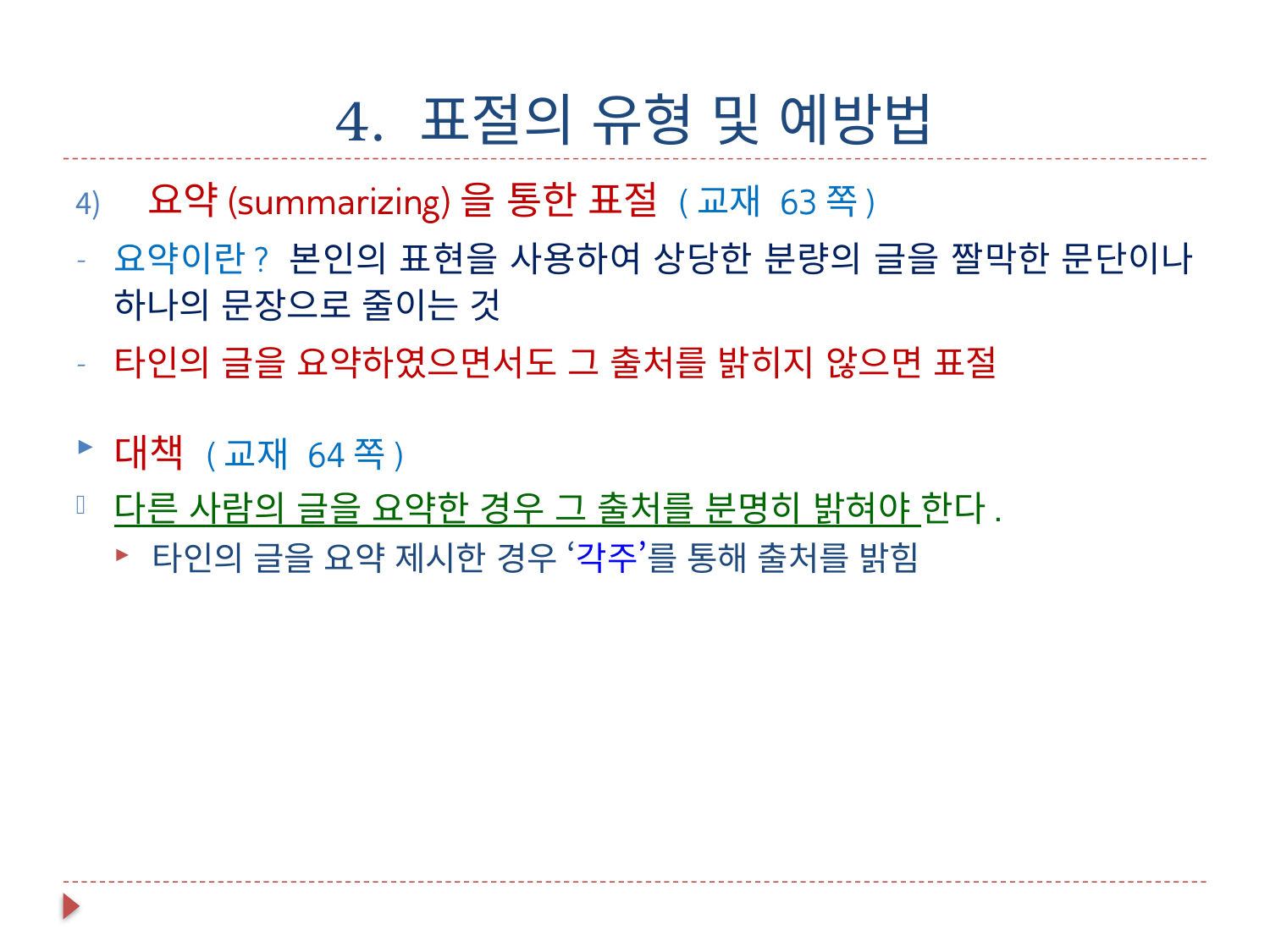

# 4. 표절의 유형 및 예방법
요약(summarizing)을 통한 표절 (교재 63쪽)
요약이란? 본인의 표현을 사용하여 상당한 분량의 글을 짤막한 문단이나 하나의 문장으로 줄이는 것
타인의 글을 요약하였으면서도 그 출처를 밝히지 않으면 표절

대책 (교재 64쪽)
다른 사람의 글을 요약한 경우 그 출처를 분명히 밝혀야 한다.
타인의 글을 요약 제시한 경우 ‘각주’를 통해 출처를 밝힘